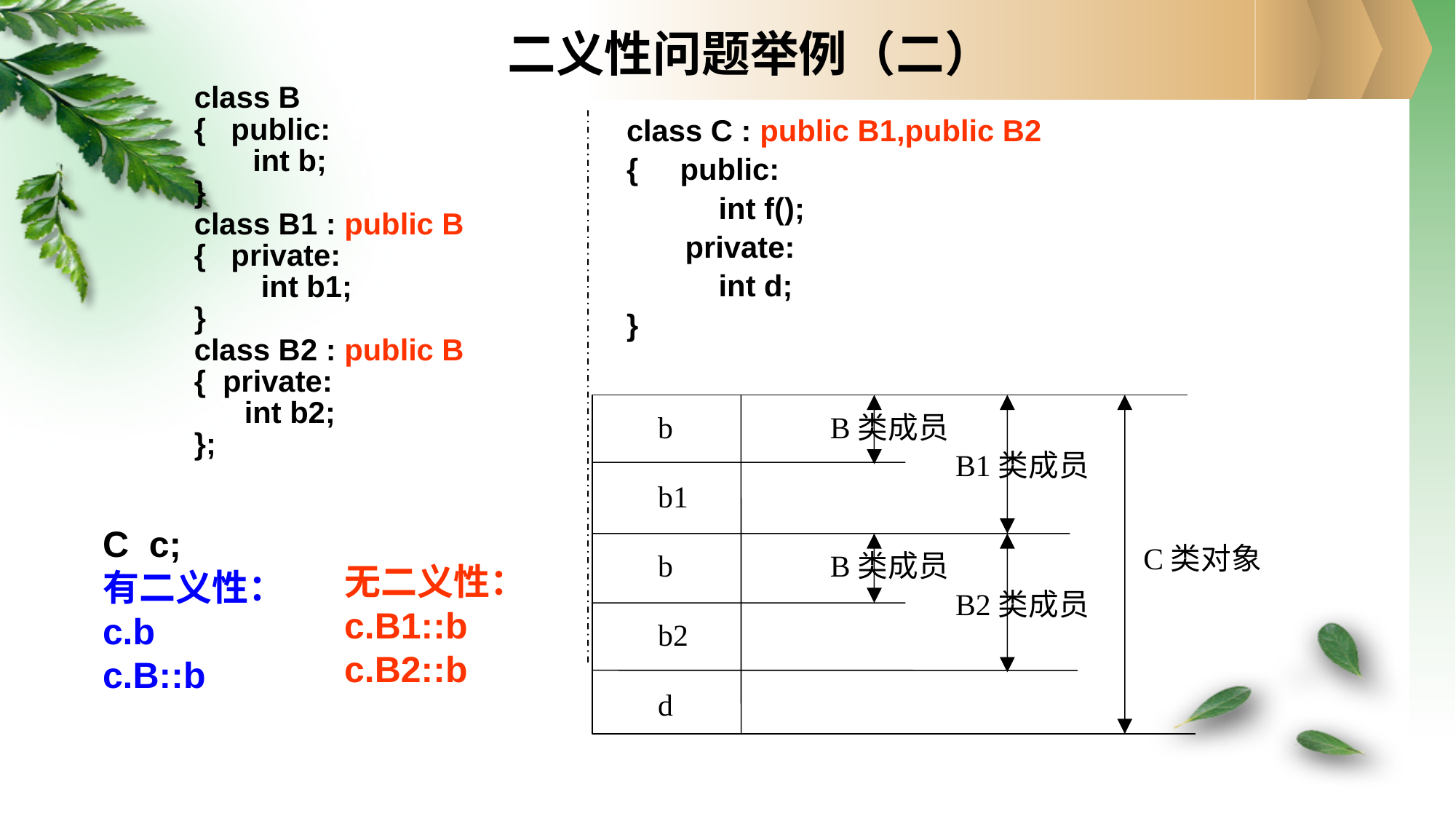

# 二义性问题举例（二）
class B
{   public:
       int b;
}
class B1 : public B
{   private:
        int b1;
}
class B2 : public B
{  private:
      int b2;
};

class C : public B1,public B2
{     public:
           int f();
       private:
           int d;
}

b
B类成员
B1类成员

b1

C类对象
b
B类成员
B2类成员

b2

d
C  c;
有二义性：
c.b
c.B::b
无二义性：
c.B1::b
c.B2::b